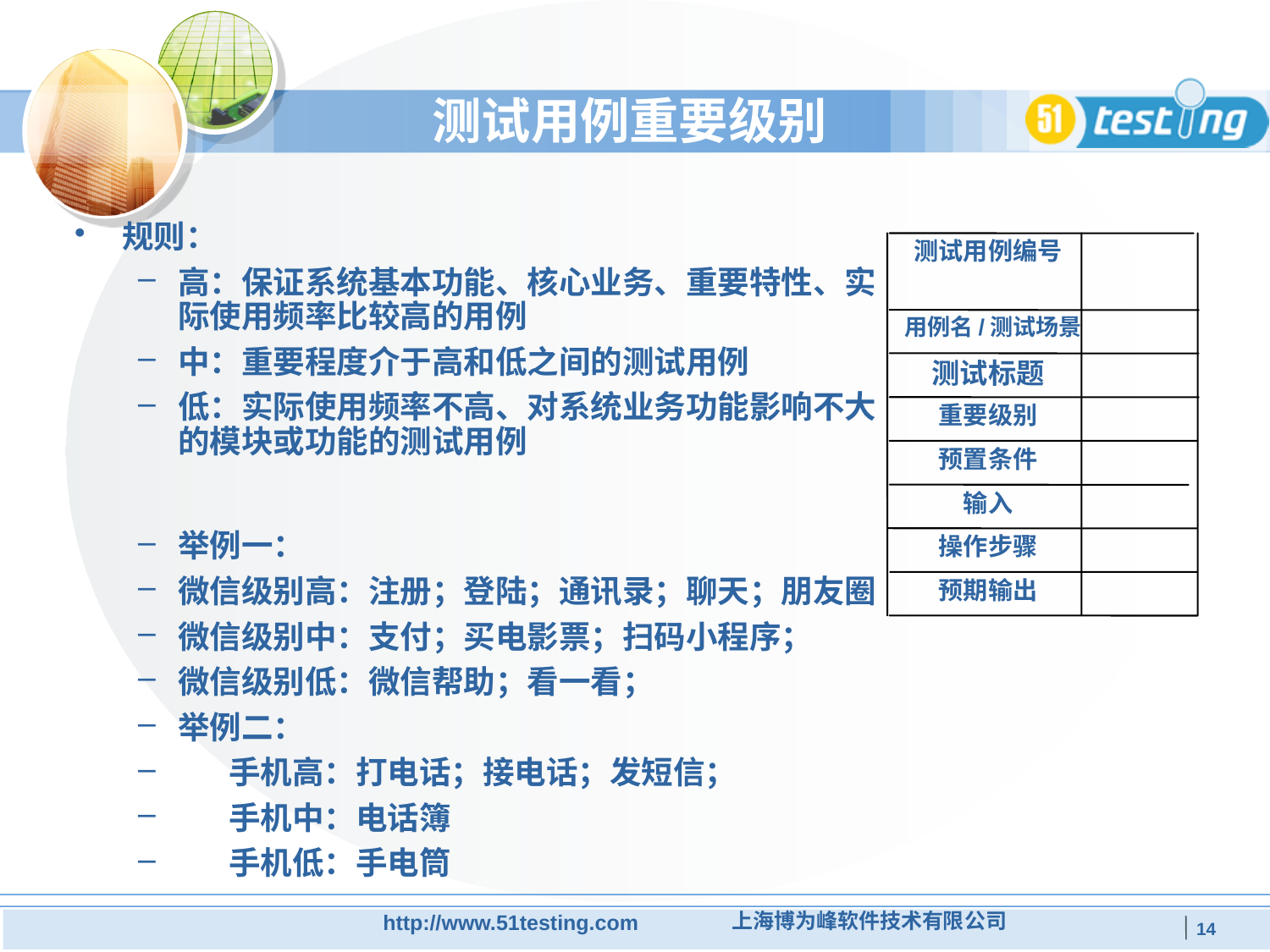

# 测试用例重要级别
规则：
高：保证系统基本功能、核心业务、重要特性、实际使用频率比较高的用例
中：重要程度介于高和低之间的测试用例
低：实际使用频率不高、对系统业务功能影响不大的模块或功能的测试用例

举例一：
微信级别高：注册；登陆；通讯录；聊天；朋友圈
微信级别中：支付；买电影票；扫码小程序；
微信级别低：微信帮助；看一看；
举例二：
      手机高：打电话；接电话；发短信；
      手机中：电话簿
      手机低：手电筒

测试用例编号

用例名/测试场景

测试标题

重要级别

预置条件

输入

操作步骤

预期输出